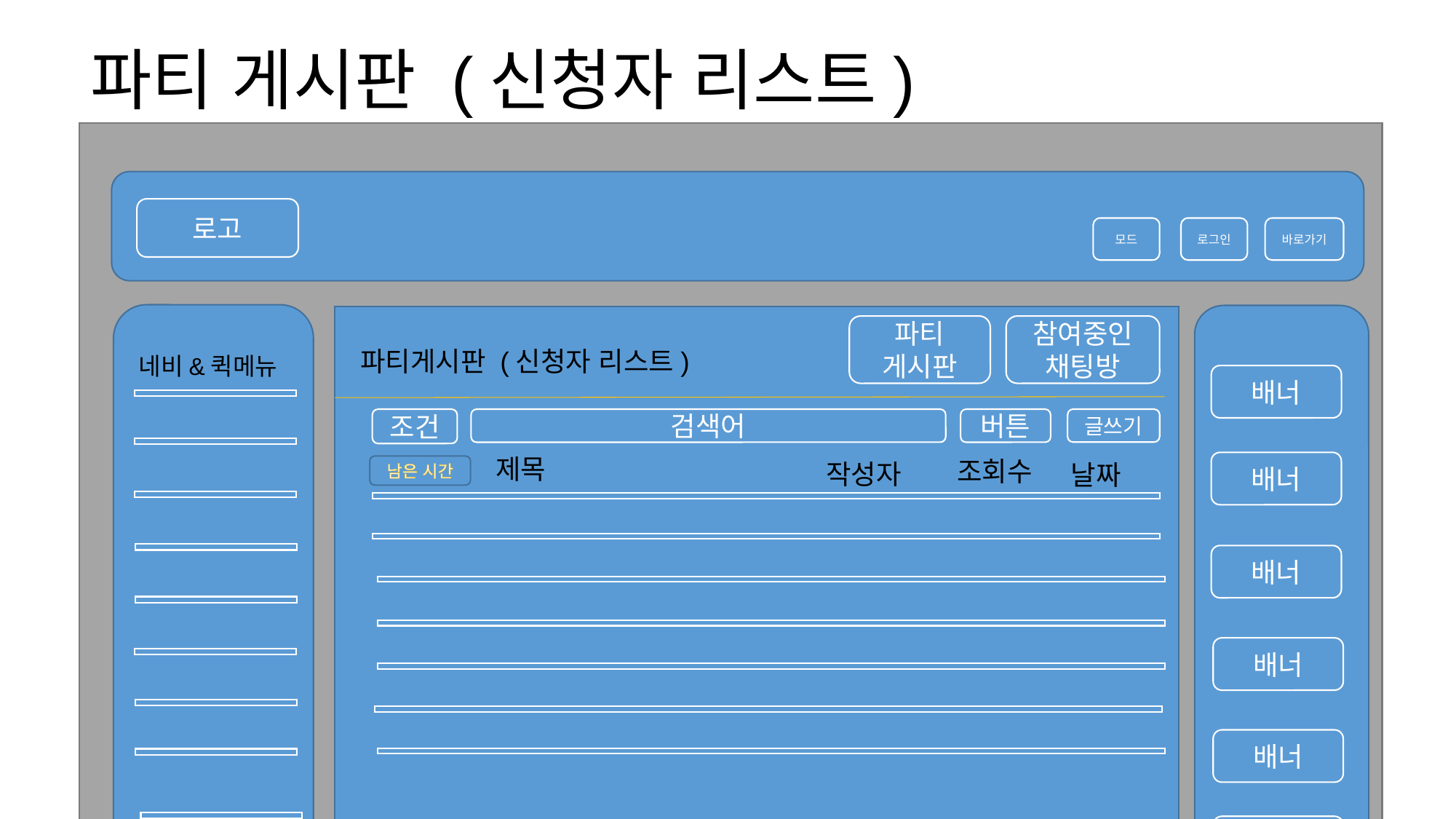

# 파티 게시판 (신청자 리스트)

로고

모드
로그인
바로가기

파티
게시판
참여중인 채팅방
파티게시판 (신청자 리스트)
네비&퀵메뉴
배너

조건
검색어
글쓰기
버튼

제목
조회수
작성자
배너
날짜
남은 시간

배너

배너

배너

배너

배너

페이지 번호
푸터